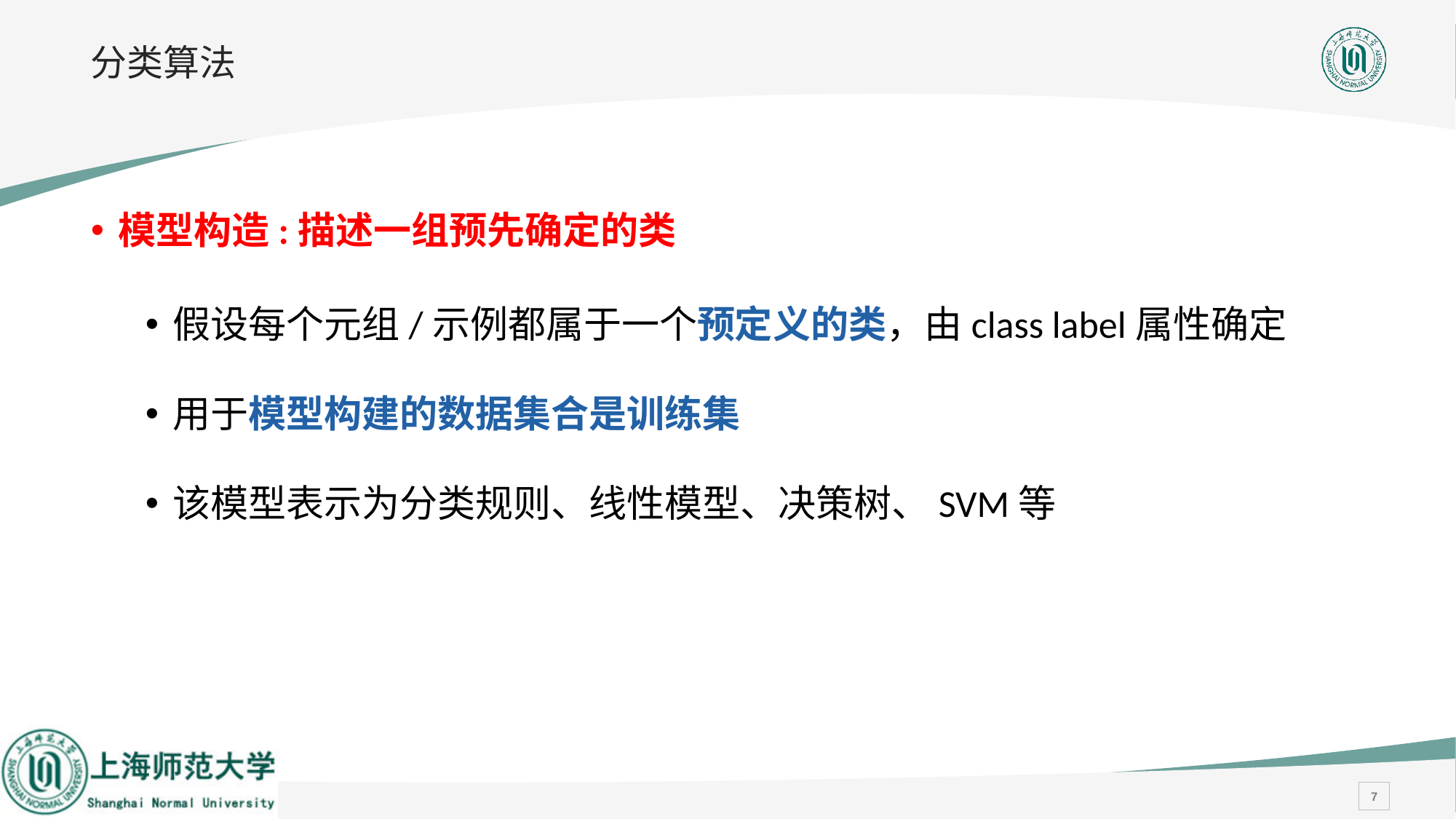

# 分类算法
模型构造:描述一组预先确定的类
假设每个元组/示例都属于一个预定义的类，由class label属性确定
用于模型构建的数据集合是训练集
该模型表示为分类规则、线性模型、决策树、SVM等